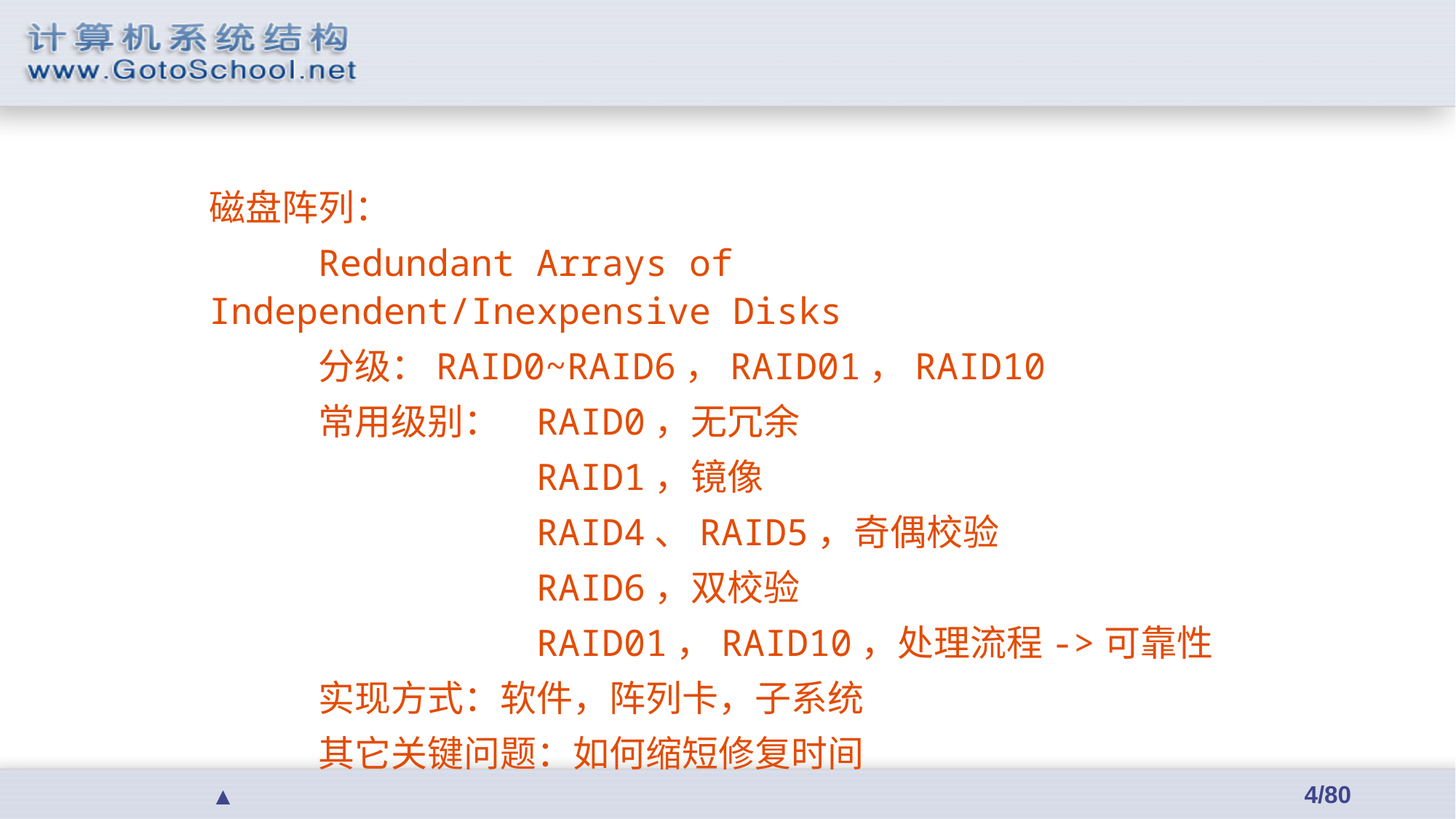

磁盘阵列：
	Redundant Arrays of Independent/Inexpensive Disks
	分级：RAID0~RAID6，RAID01，RAID10
	常用级别：	RAID0，无冗余
			RAID1，镜像
			RAID4、RAID5，奇偶校验
			RAID6，双校验
			RAID01，RAID10，处理流程->可靠性
	实现方式：软件，阵列卡，子系统
	其它关键问题：如何缩短修复时间